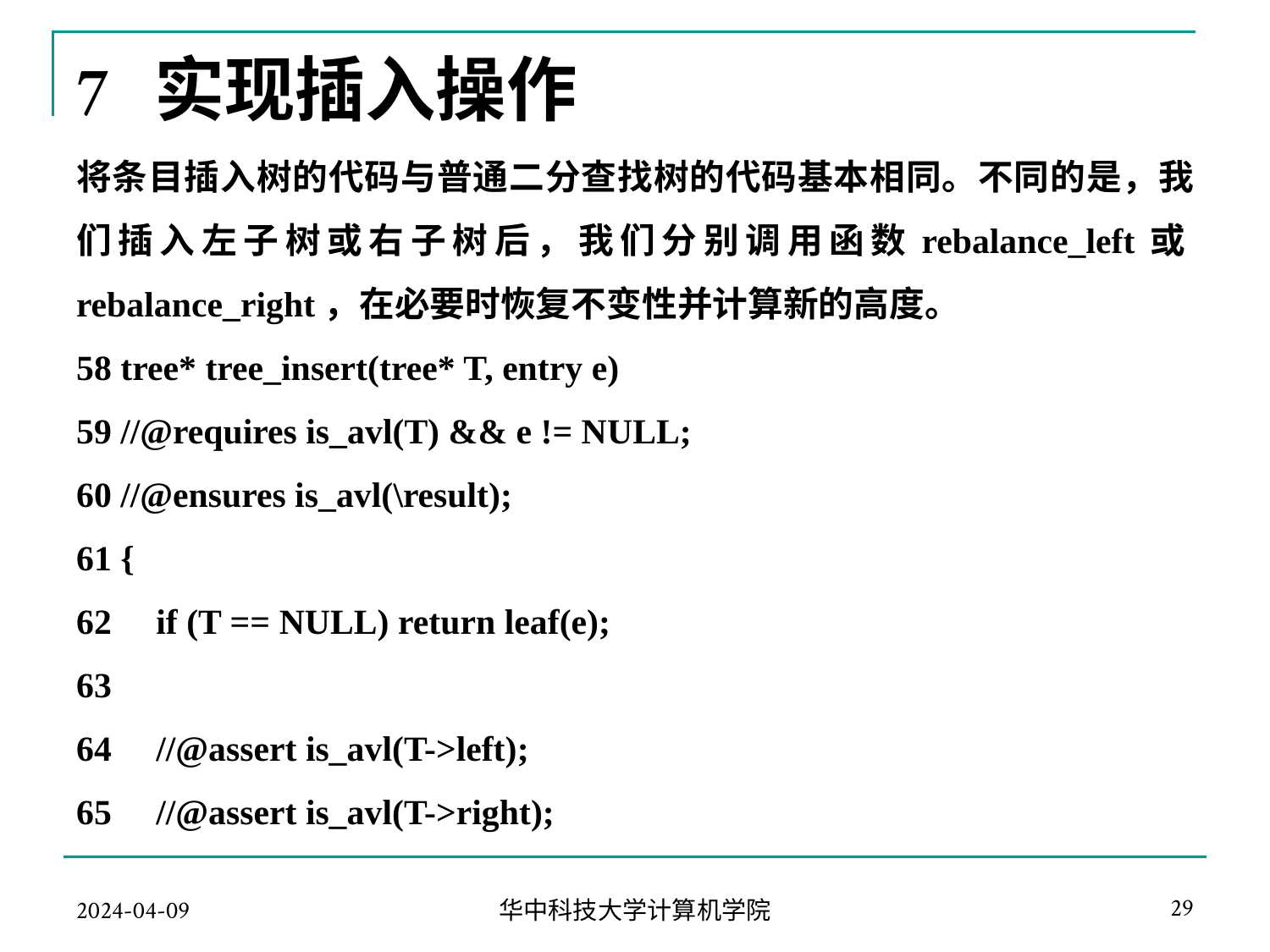

# 7  实现插入操作
将条目插入树的代码与普通二分查找树的代码基本相同。不同的是，我们插入左子树或右子树后，我们分别调用函数rebalance_left或rebalance_right，在必要时恢复不变性并计算新的高度。
58 tree* tree_insert(tree* T, entry e)
59 //@requires is_avl(T) && e != NULL;
60 //@ensures is_avl(\result);
61 {
62     if (T == NULL) return leaf(e);
63
64     //@assert is_avl(T->left);
65     //@assert is_avl(T->right);
2024-04-09
29
华中科技大学计算机学院